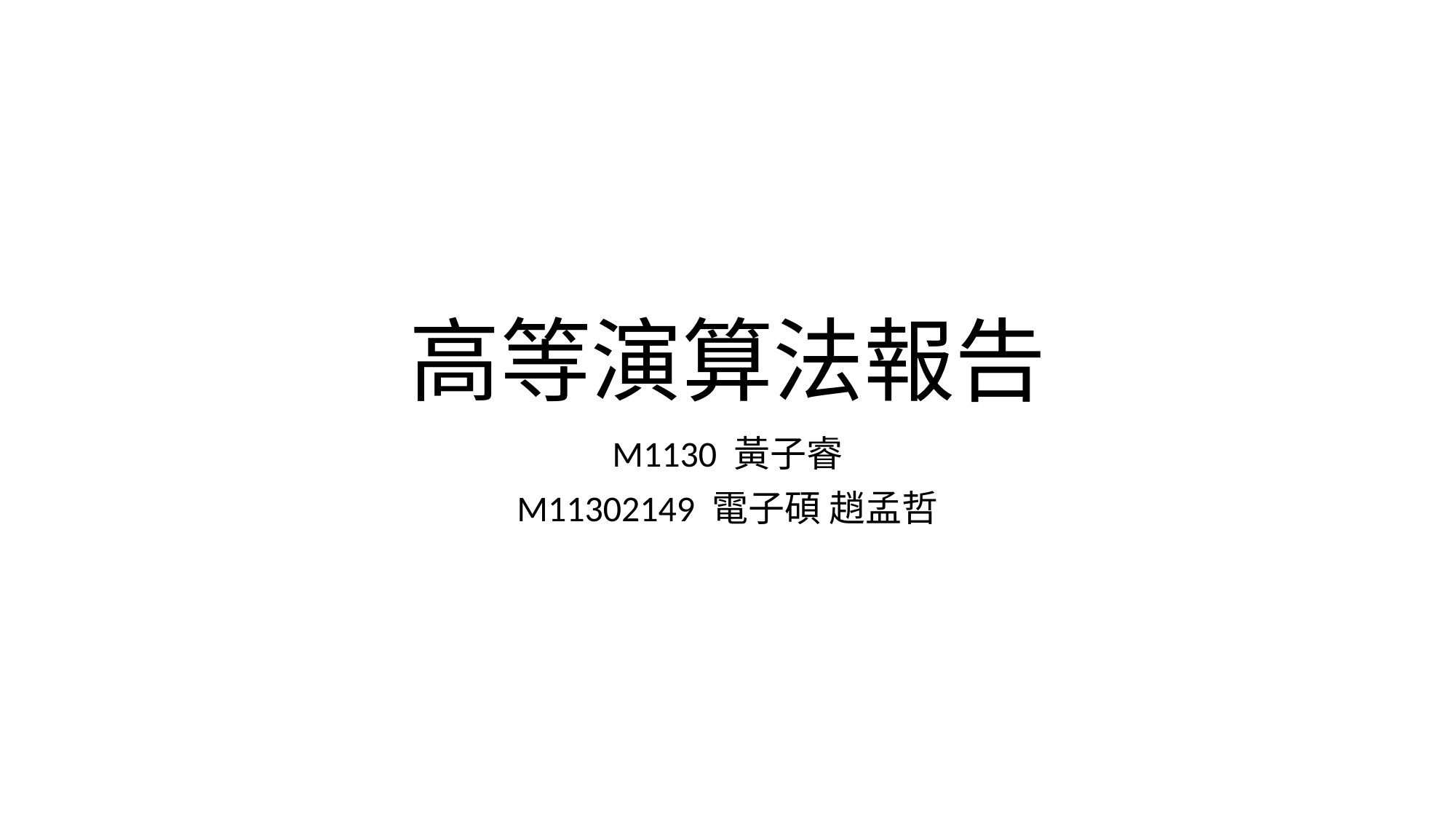

# 高等演算法報告
M1130 黃子睿
M11302149 電子碩 趙孟哲